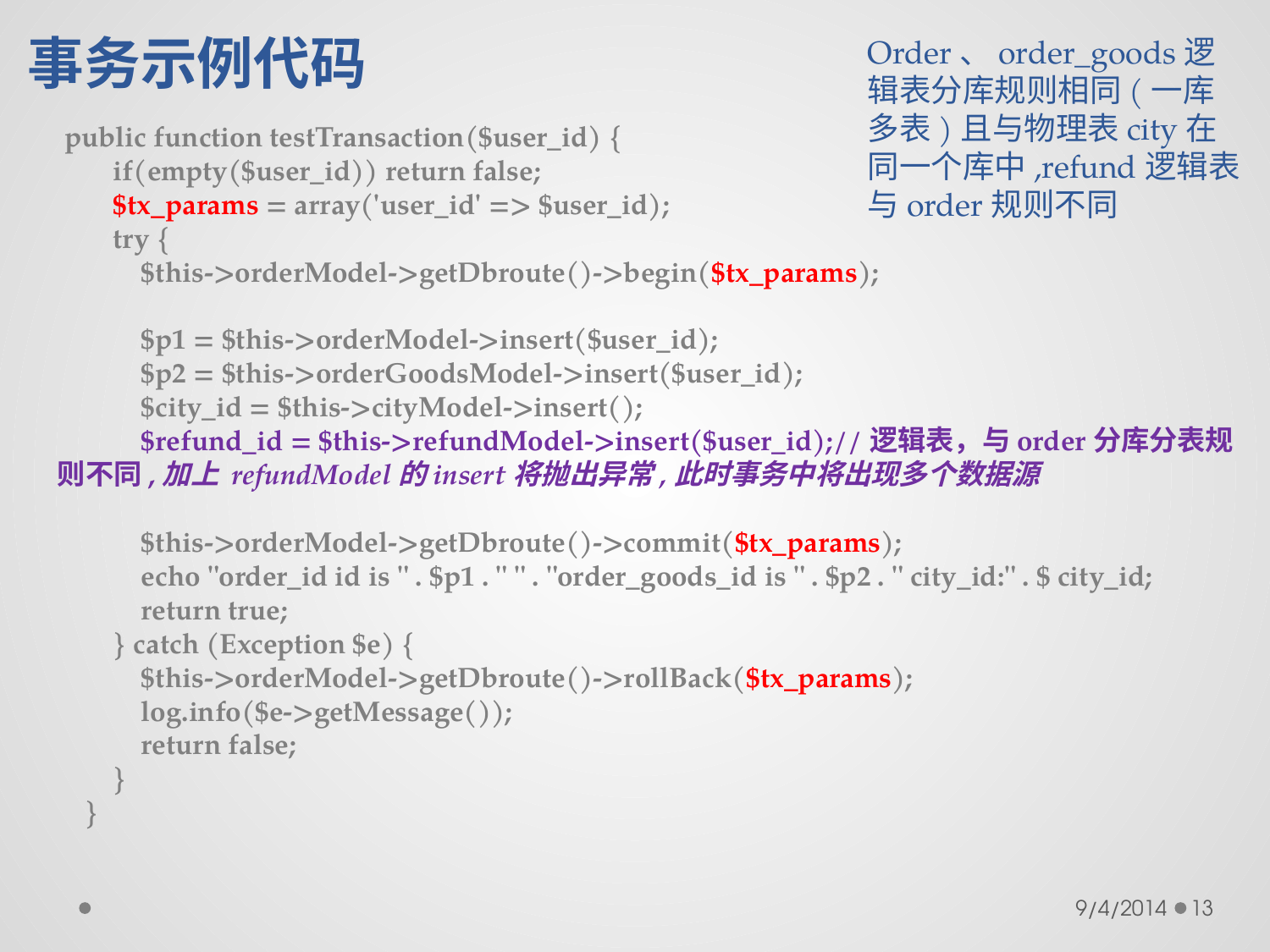

事务示例代码
Order、order_goods逻辑表分库规则相同(一库多表)且与物理表city在同一个库中,refund逻辑表与order规则不同
 public function testTransaction($user_id) {
        if(empty($user_id)) return false;
        $tx_params = array('user_id' => $user_id);
        try {
            $this->orderModel->getDbroute()->begin($tx_params);

            $p1 = $this->orderModel->insert($user_id);
            $p2 = $this->orderGoodsModel->insert($user_id);
            $city_id = $this->cityModel->insert();
            $refund_id = $this->refundModel->insert($user_id);//逻辑表，与order分库分表规则不同,加上 refundModel的insert将抛出异常,此时事务中将出现多个数据源

            $this->orderModel->getDbroute()->commit($tx_params);
            echo "order_id id is " . $p1 . " " . "order_goods_id is " . $p2 . " city_id:" . $ city_id;
            return true;
        } catch (Exception $e) {
            $this->orderModel->getDbroute()->rollBack($tx_params);
            log.info($e->getMessage());
            return false;
        }
    }
9/4/2014
13